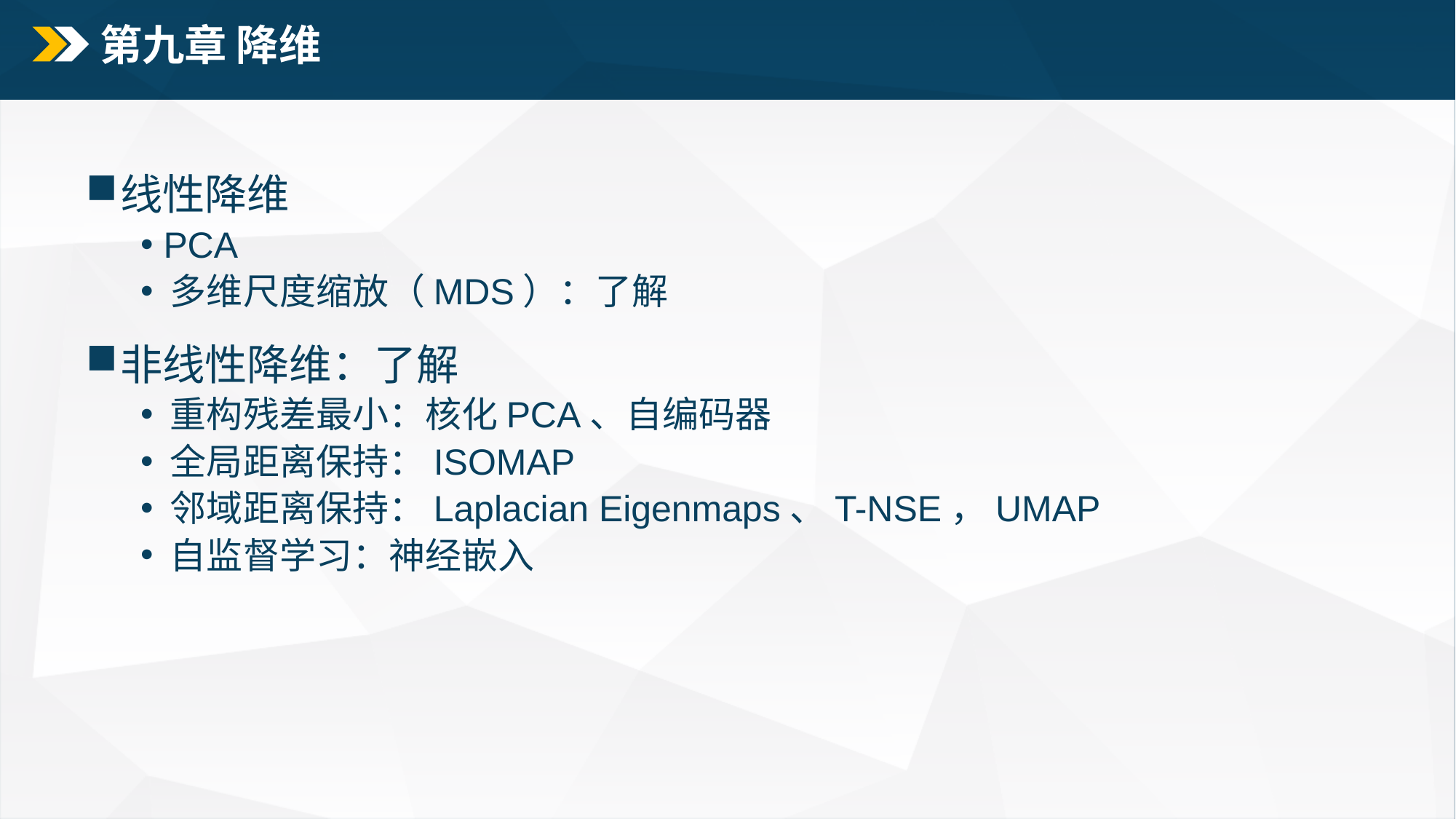

# 第九章 降维
线性降维
 PCA
 多维尺度缩放（MDS）：了解
非线性降维：了解
 重构残差最小：核化PCA、自编码器
 全局距离保持：ISOMAP
 邻域距离保持：Laplacian Eigenmaps、T-NSE，UMAP
 自监督学习：神经嵌入